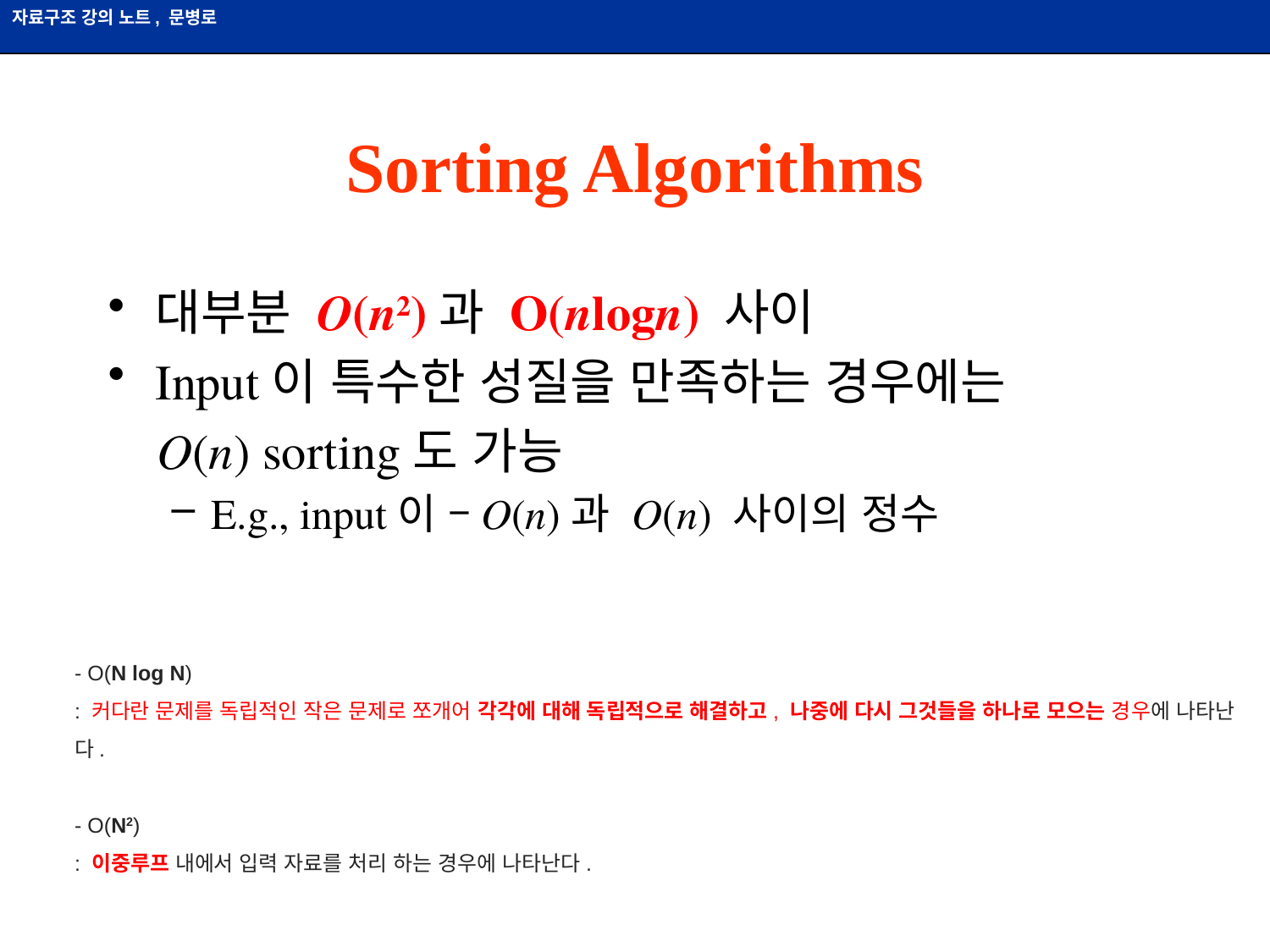

# Sorting Algorithms
대부분 O(n2)과 O(nlogn) 사이
Input이 특수한 성질을 만족하는 경우에는
    O(n) sorting도 가능
E.g., input이 –O(n)과 O(n) 사이의 정수

- O(N log N)
: 커다란 문제를 독립적인 작은 문제로 쪼개어 각각에 대해 독립적으로 해결하고, 나중에 다시 그것들을 하나로 모으는 경우에 나타난다.

- O(N2)
: 이중루프 내에서 입력 자료를 처리 하는 경우에 나타난다.